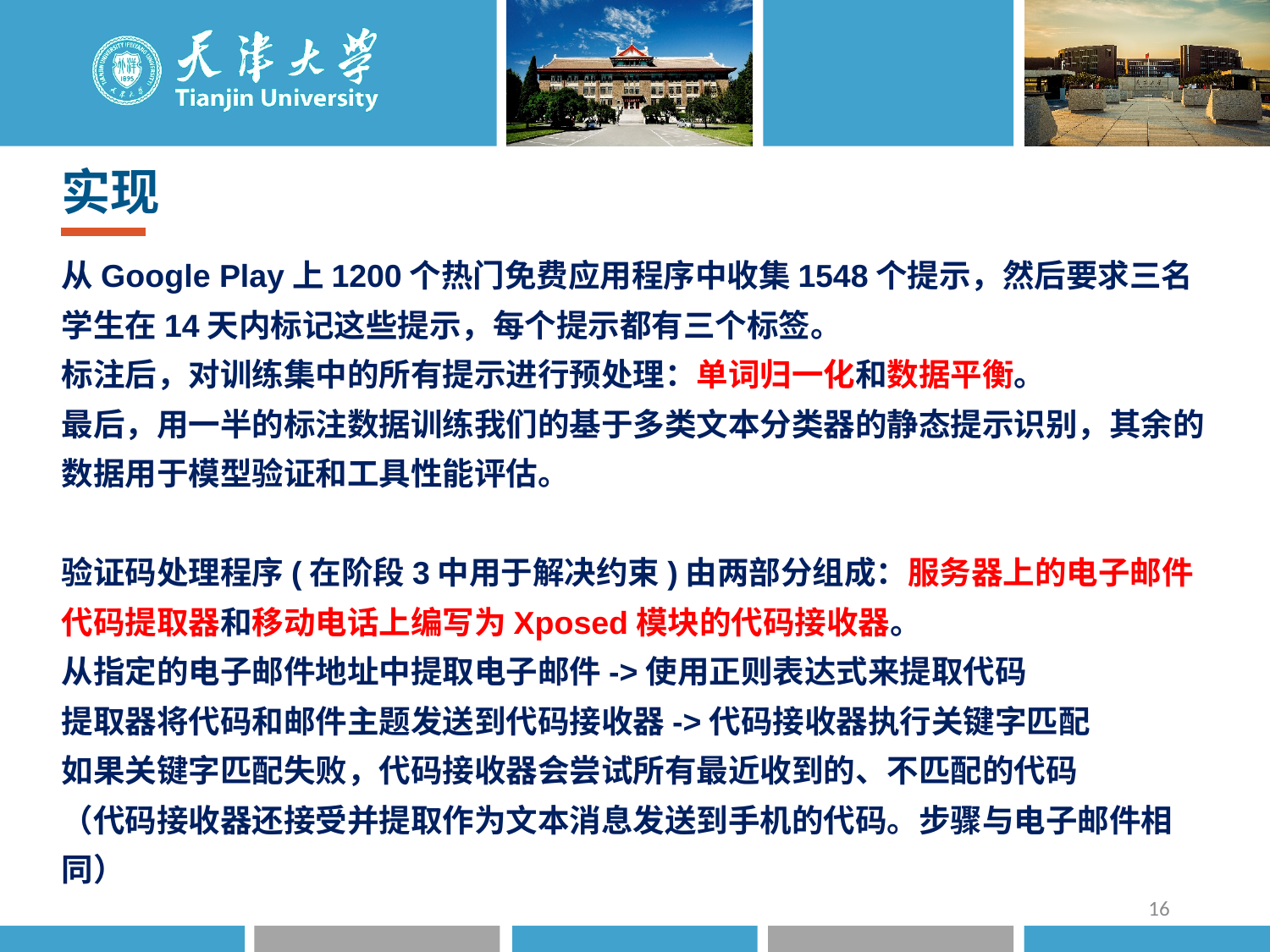

实现
从Google Play上1200个热门免费应用程序中收集1548个提示，然后要求三名学生在14天内标记这些提示，每个提示都有三个标签。
标注后，对训练集中的所有提示进行预处理：单词归一化和数据平衡。
最后，用一半的标注数据训练我们的基于多类文本分类器的静态提示识别，其余的数据用于模型验证和工具性能评估。

验证码处理程序(在阶段3中用于解决约束)由两部分组成：服务器上的电子邮件代码提取器和移动电话上编写为Xposed模块的代码接收器。
从指定的电子邮件地址中提取电子邮件->使用正则表达式来提取代码
提取器将代码和邮件主题发送到代码接收器->代码接收器执行关键字匹配
如果关键字匹配失败，代码接收器会尝试所有最近收到的、不匹配的代码
（代码接收器还接受并提取作为文本消息发送到手机的代码。步骤与电子邮件相同）
16